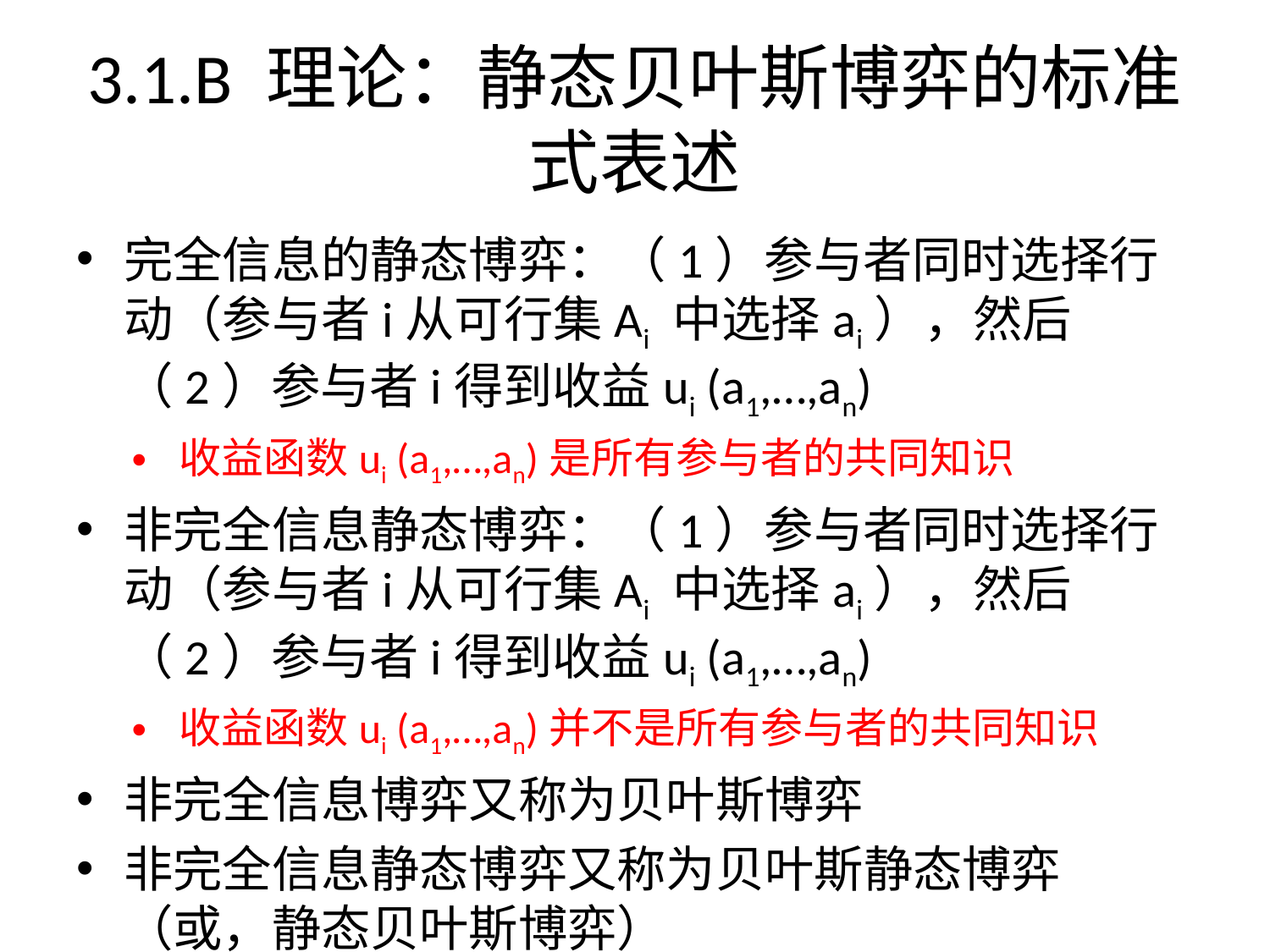

3.1.B 理论：静态贝叶斯博弈的标准式表述
完全信息的静态博弈：（1）参与者同时选择行动（参与者i从可行集Ai 中选择ai），然后（2）参与者i得到收益ui (a1,…,an)
收益函数ui (a1,…,an)是所有参与者的共同知识
非完全信息静态博弈：（1）参与者同时选择行动（参与者i从可行集Ai 中选择ai），然后（2）参与者i得到收益ui (a1,…,an)
收益函数ui (a1,…,an)并不是所有参与者的共同知识
非完全信息博弈又称为贝叶斯博弈
非完全信息静态博弈又称为贝叶斯静态博弈（或，静态贝叶斯博弈）